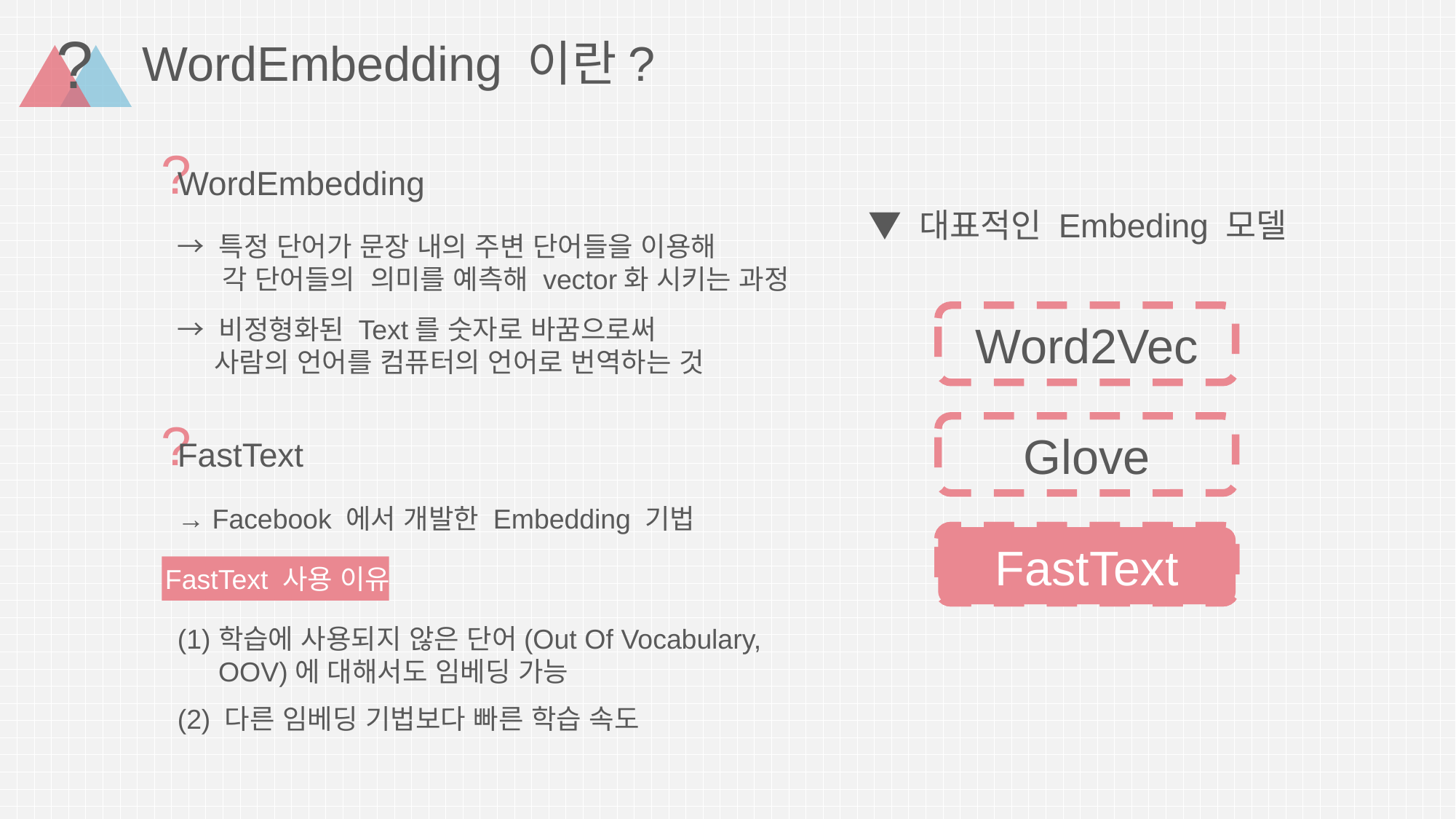

?
WordEmbedding 이란?

?
WordEmbedding
▼ 대표적인 Embeding 모델
→ 특정 단어가 문장 내의 주변 단어들을 이용해
     각 단어들의  의미를 예측해 vector화 시키는 과정

Word2Vec

Glove

FastText
→ 비정형화된 Text를 숫자로 바꿈으로써
    사람의 언어를 컴퓨터의 언어로 번역하는 것
?
FastText
→ Facebook 에서 개발한 Embedding 기법

FastText
FastText 사용 이유

학습에 사용되지 않은 단어(Out Of Vocabulary, OOV)에 대해서도 임베딩 가능

(2) 다른 임베딩 기법보다 빠른 학습 속도